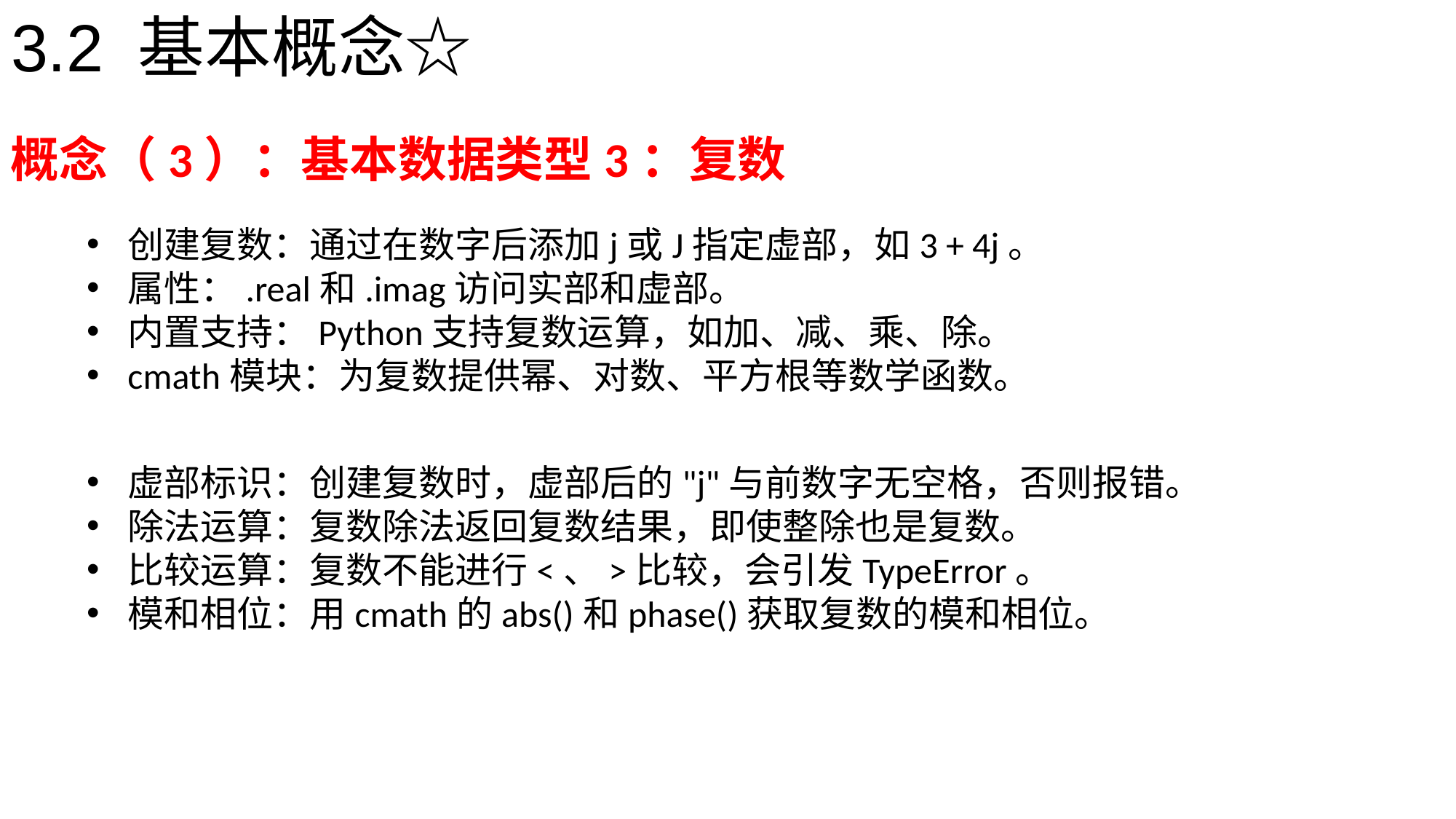

# 3.2 基本概念☆
概念（3）：基本数据类型3：复数
创建复数：通过在数字后添加j或J指定虚部，如3 + 4j。
属性：.real和.imag访问实部和虚部。
内置支持：Python支持复数运算，如加、减、乘、除。
cmath模块：为复数提供幂、对数、平方根等数学函数。
虚部标识：创建复数时，虚部后的"j"与前数字无空格，否则报错。
除法运算：复数除法返回复数结果，即使整除也是复数。
比较运算：复数不能进行<、>比较，会引发TypeError。
模和相位：用cmath的abs()和phase()获取复数的模和相位。